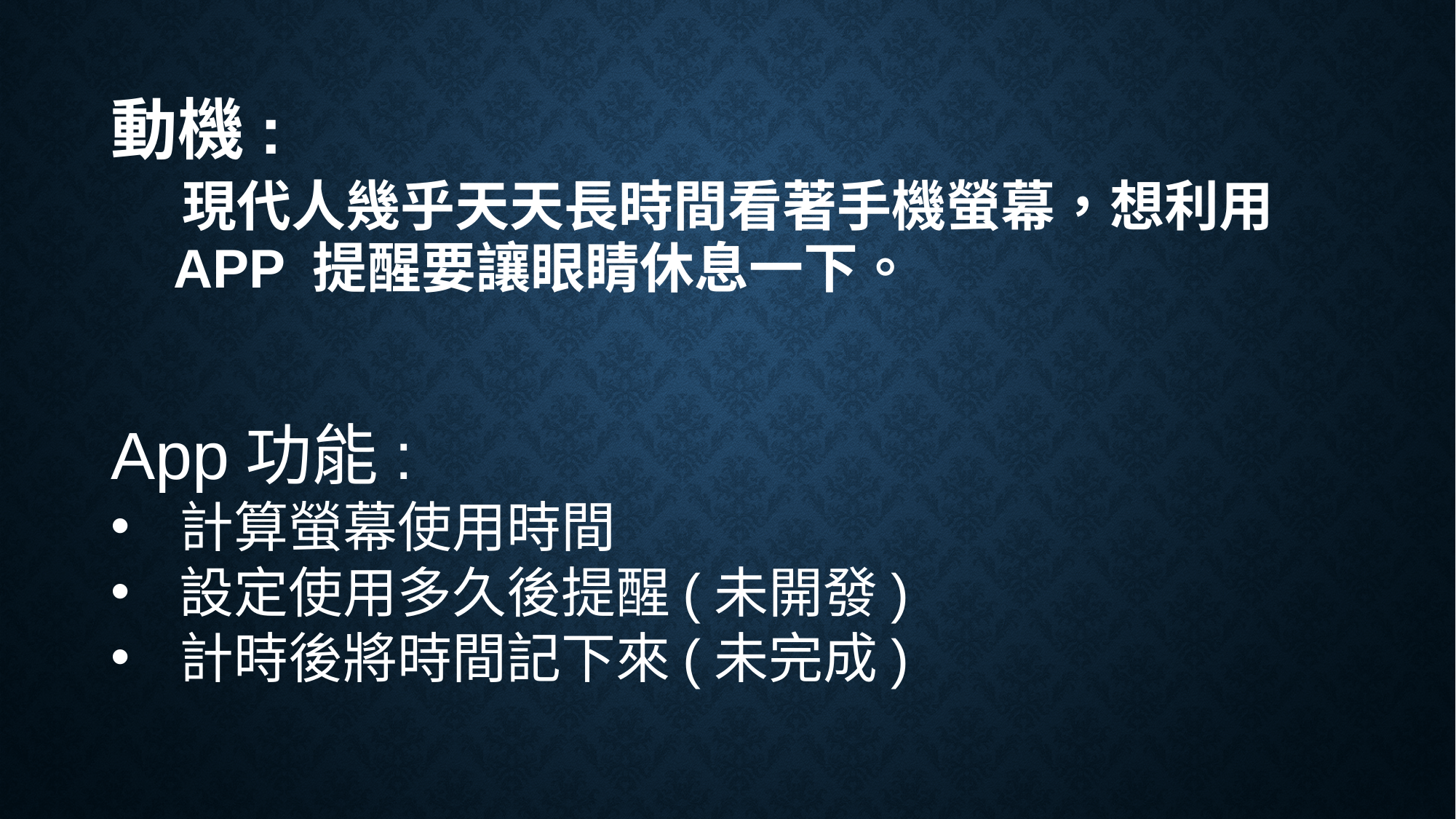

# 動機: 現代人幾乎天天長時間看著手機螢幕，想利用 app 提醒要讓眼睛休息一下。
App功能:
計算螢幕使用時間
設定使用多久後提醒(未開發)
計時後將時間記下來(未完成)